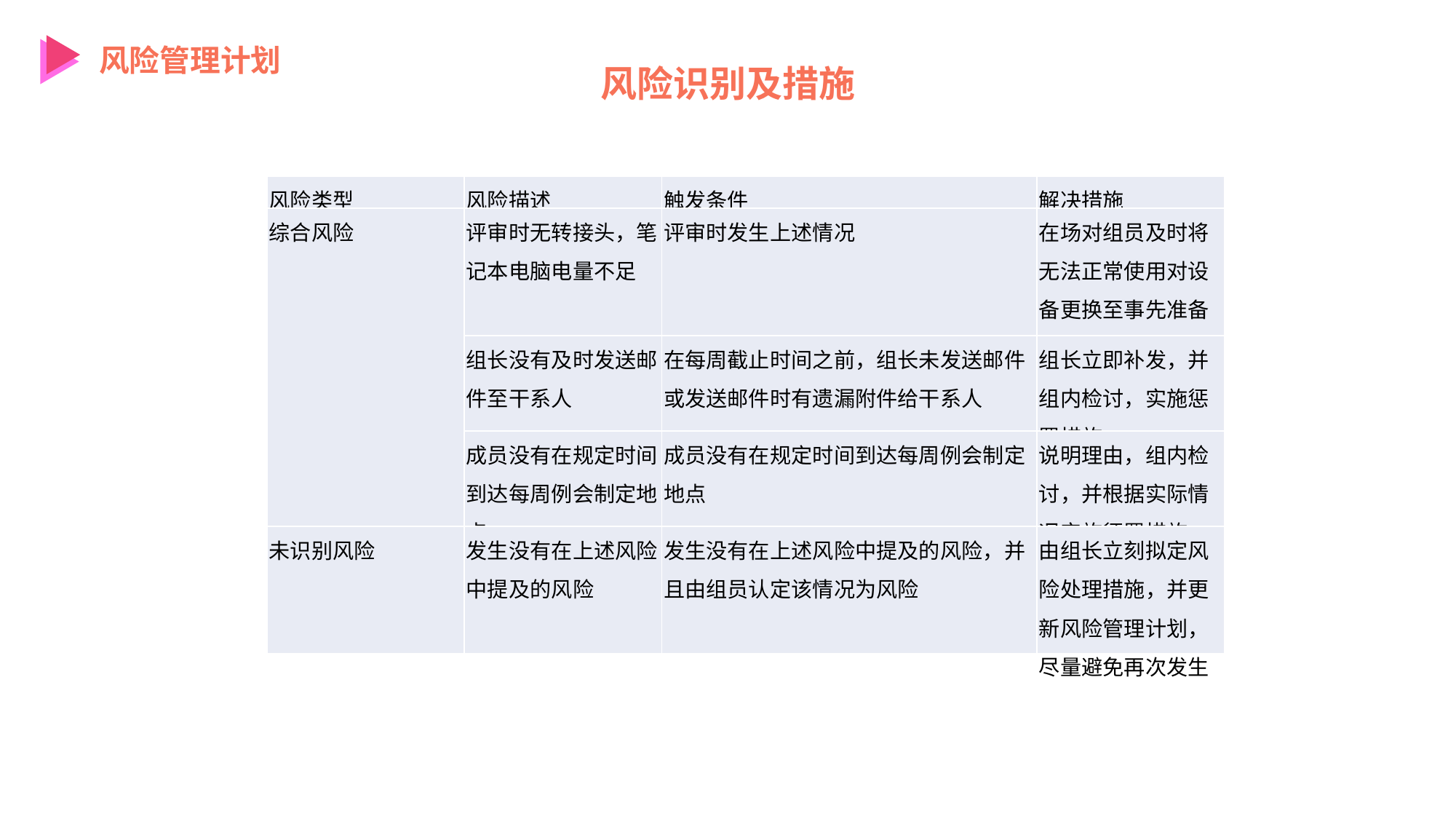

风险管理计划
风险识别及措施
| 风险类型 | 风险描述 | 触发条件 | 解决措施 |
| --- | --- | --- | --- |
| 综合风险 | 评审时无转接头，笔记本电脑电量不足 | 评审时发生上述情况 | 在场对组员及时将无法正常使用对设备更换至事先准备好的备用设备 |
|  | 组长没有及时发送邮件至干系人 | 在每周截止时间之前，组长未发送邮件或发送邮件时有遗漏附件给干系人 | 组长立即补发，并组内检讨，实施惩罚措施。 |
|  | 成员没有在规定时间到达每周例会制定地点 | 成员没有在规定时间到达每周例会制定地点 | 说明理由，组内检讨，并根据实际情况实施惩罚措施 |
| 未识别风险 | 发生没有在上述风险中提及的风险 | 发生没有在上述风险中提及的风险，并且由组员认定该情况为风险 | 由组长立刻拟定风险处理措施，并更新风险管理计划，尽量避免再次发生 |